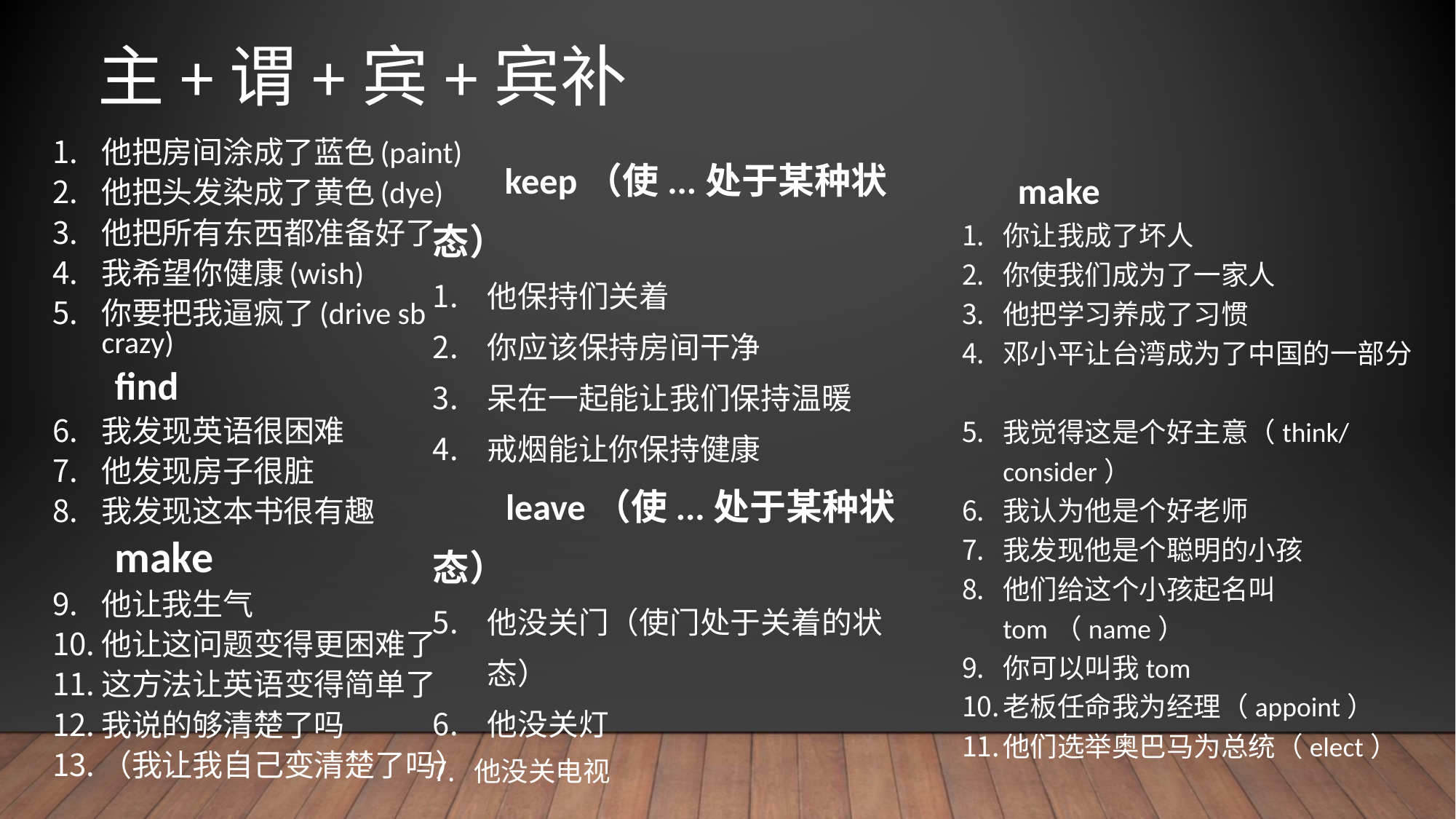

# 主+谓+宾+宾补
他把房间涂成了蓝色(paint)
他把头发染成了黄色(dye)
他把所有东西都准备好了
我希望你健康(wish)
你要把我逼疯了(drive sb crazy)
         find
我发现英语很困难
他发现房子很脏
我发现这本书很有趣
         make
他让我生气
他让这问题变得更困难了
这方法让英语变得简单了
我说的够清楚了吗
（我让我自己变清楚了吗）
          keep（使...处于某种状态）
他保持们关着
你应该保持房间干净
呆在一起能让我们保持温暖
戒烟能让你保持健康
            leave（使...处于某种状态）
他没关门（使门处于关着的状态）
他没关灯
他没关电视
         make
你让我成了坏人
你使我们成为了一家人
他把学习养成了习惯
邓小平让台湾成为了中国的一部分

我觉得这是个好主意（think/consider）
我认为他是个好老师
我发现他是个聪明的小孩
他们给这个小孩起名叫tom（name）
你可以叫我tom
老板任命我为经理（appoint）
他们选举奥巴马为总统（elect）